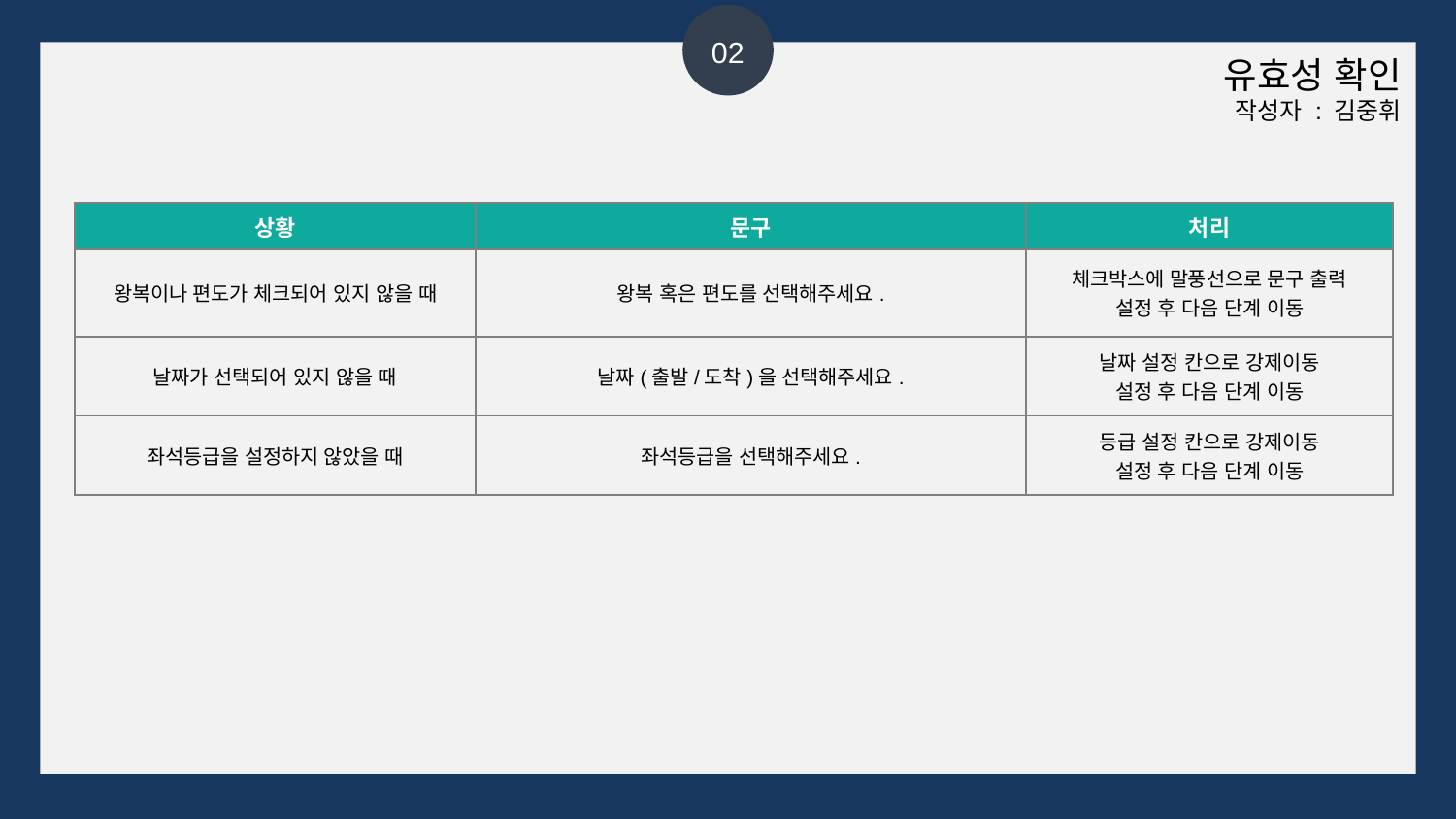

02

유효성 확인
작성자 : 김중휘
| 상황 | 문구 | 처리 |
| --- | --- | --- |
| 왕복이나 편도가 체크되어 있지 않을 때 | 왕복 혹은 편도를 선택해주세요. | 체크박스에 말풍선으로 문구 출력 설정 후 다음 단계 이동 |
| 날짜가 선택되어 있지 않을 때 | 날짜(출발/도착)을 선택해주세요. | 날짜 설정 칸으로 강제이동 설정 후 다음 단계 이동 |
| 좌석등급을 설정하지 않았을 때 | 좌석등급을 선택해주세요. | 등급 설정 칸으로 강제이동 설정 후 다음 단계 이동 |